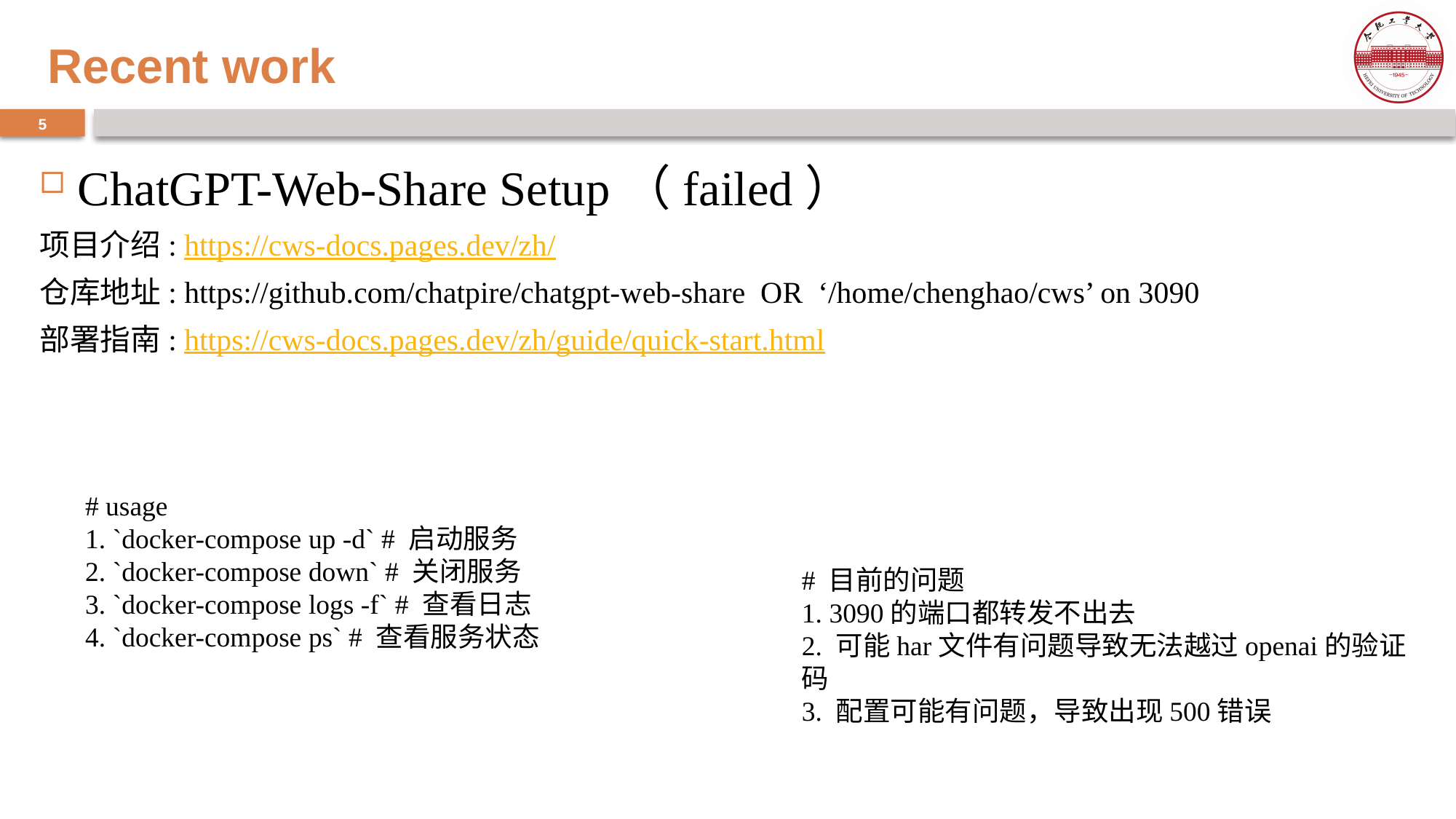

# Recent work
ChatGPT-Web-Share Setup（failed）
项目介绍: https://cws-docs.pages.dev/zh/
仓库地址: https://github.com/chatpire/chatgpt-web-share  OR  ‘/home/chenghao/cws’ on 3090
部署指南: https://cws-docs.pages.dev/zh/guide/quick-start.html

# usage
1. `docker-compose up -d` # 启动服务
2. `docker-compose down` # 关闭服务
3. `docker-compose logs -f` # 查看日志
4. `docker-compose ps` # 查看服务状态
# 目前的问题
1. 3090的端口都转发不出去
2. 可能har文件有问题导致无法越过openai的验证码
3. 配置可能有问题，导致出现500错误